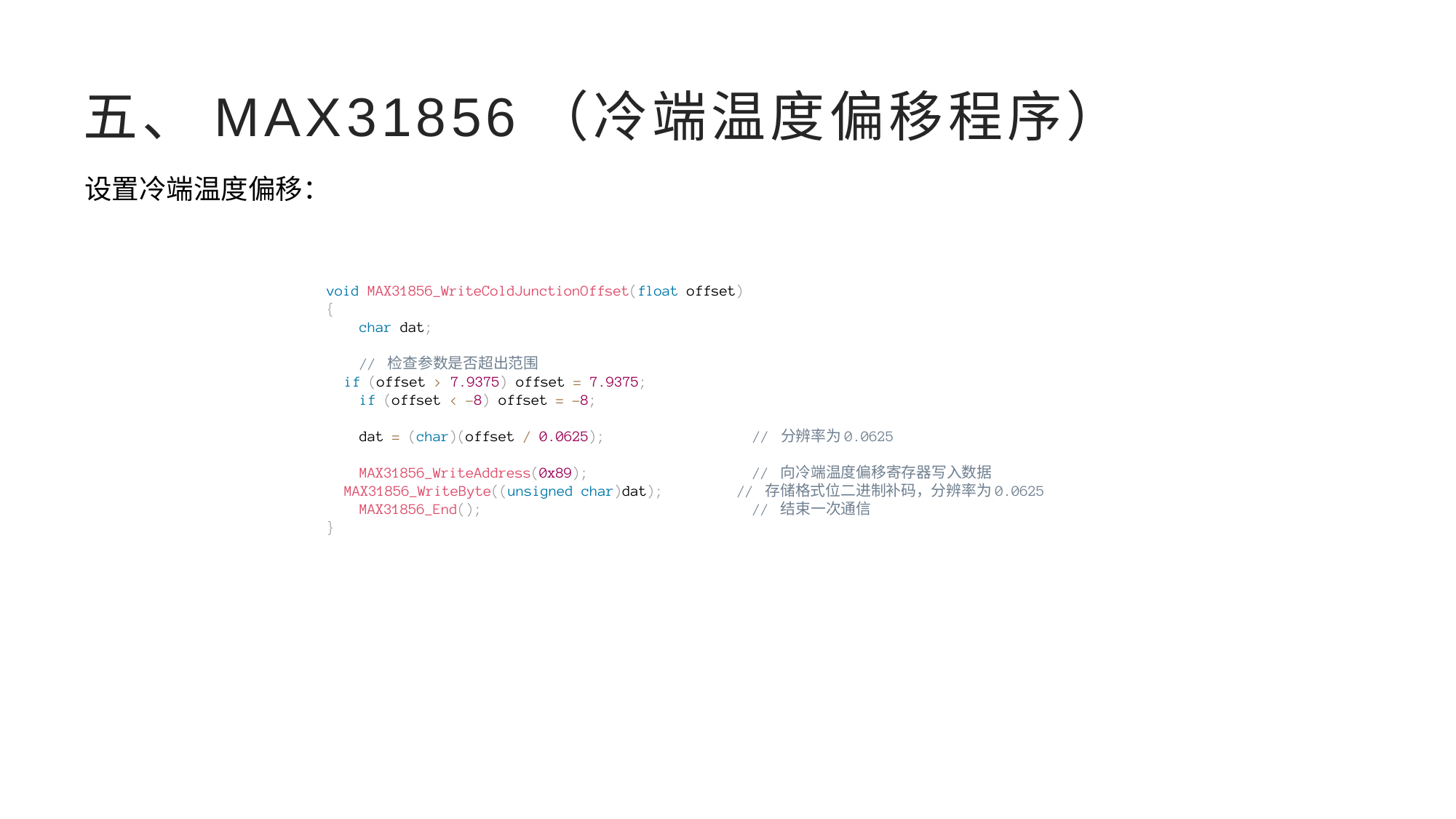

# 五、MAX31856（冷端温度偏移程序）
设置冷端温度偏移：
void MAX31856_WriteColdJunctionOffset(float offset)
{
    char dat;
    // 检查参数是否超出范围
    if (offset > 7.9375) offset = 7.9375;
    if (offset < -8) offset = -8;
    dat = (char)(offset / 0.0625);                  // 分辨率为0.0625
    MAX31856_WriteAddress(0x89);                    // 向冷端温度偏移寄存器写入数据
    MAX31856_WriteByte((unsigned char)dat);         // 存储格式位二进制补码，分辨率为0.0625
    MAX31856_End();                                 // 结束一次通信
}